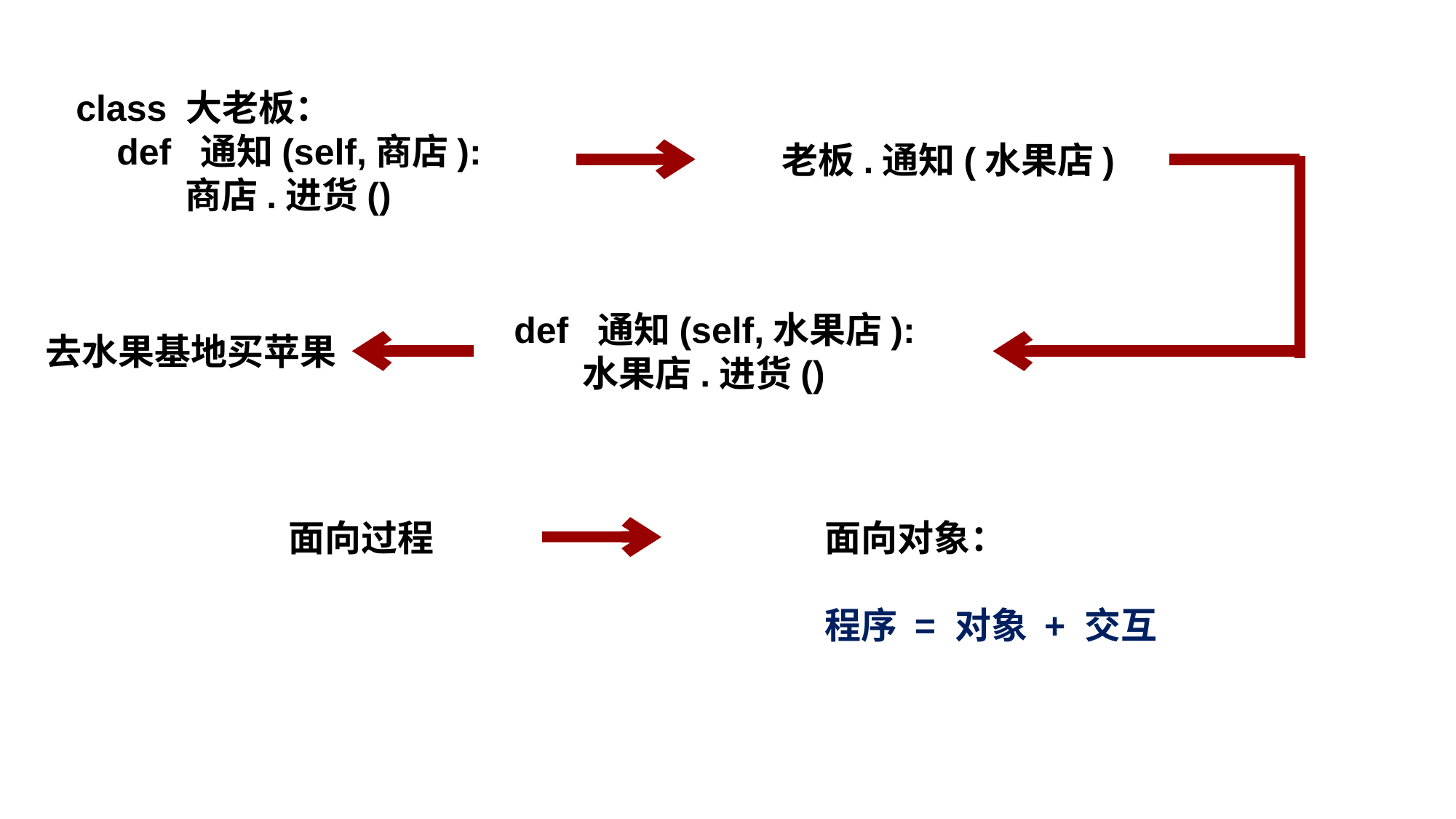

class 大老板：
    def  通知(self,商店):
	商店.进货()
老板.通知(水果店)
    def  通知(self,水果店):
	水果店.进货()
去水果基地买苹果
面向过程
面向对象：

程序 = 对象 + 交互